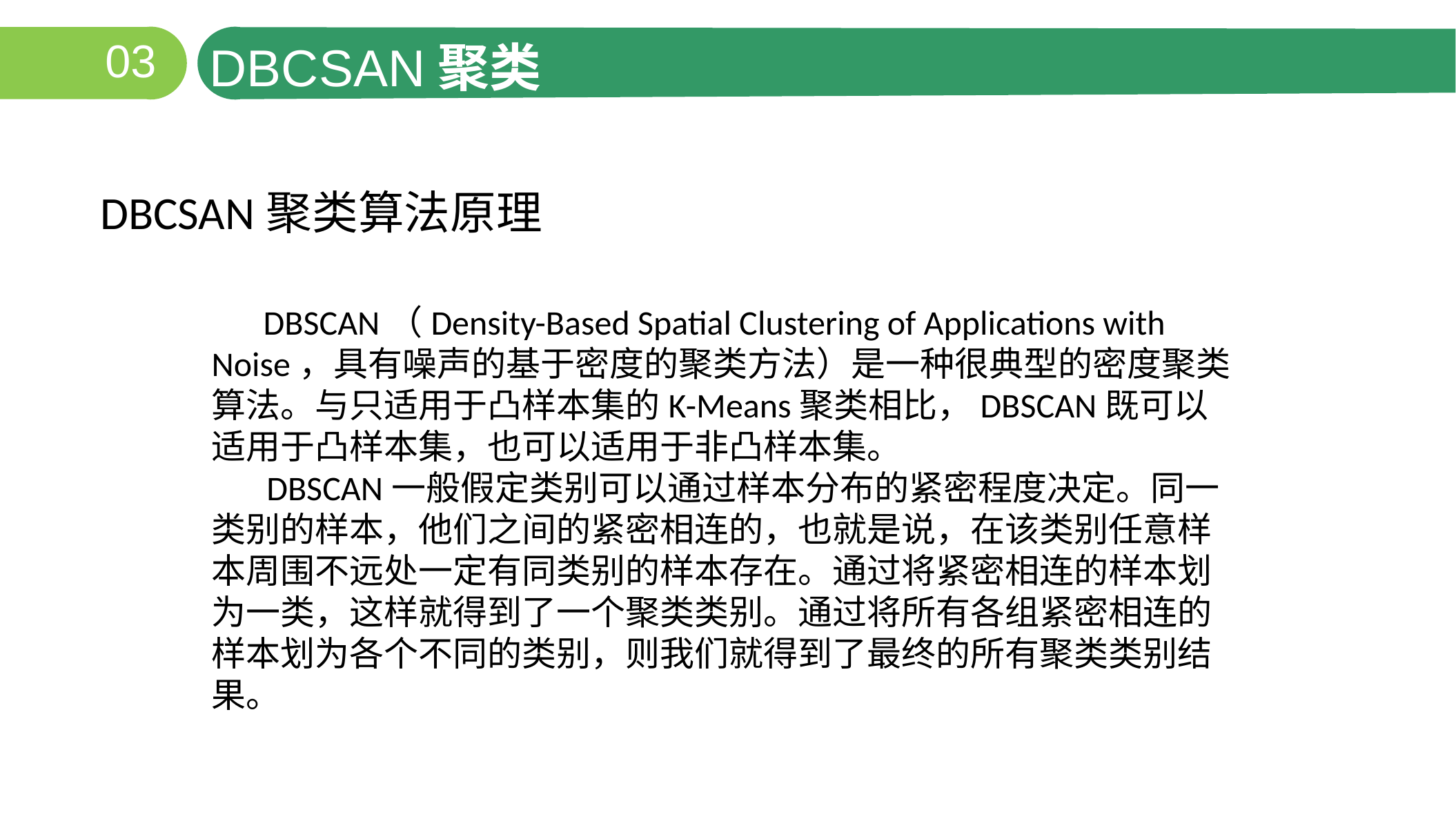

03

DBCSAN聚类
DBCSAN聚类算法原理
DBSCAN（Density-Based Spatial Clustering of Applications with Noise，具有噪声的基于密度的聚类方法）是一种很典型的密度聚类算法。与只适用于凸样本集的K-Means聚类相比，DBSCAN既可以适用于凸样本集，也可以适用于非凸样本集。
      DBSCAN一般假定类别可以通过样本分布的紧密程度决定。同一类别的样本，他们之间的紧密相连的，也就是说，在该类别任意样本周围不远处一定有同类别的样本存在。通过将紧密相连的样本划为一类，这样就得到了一个聚类类别。通过将所有各组紧密相连的样本划为各个不同的类别，则我们就得到了最终的所有聚类类别结果。